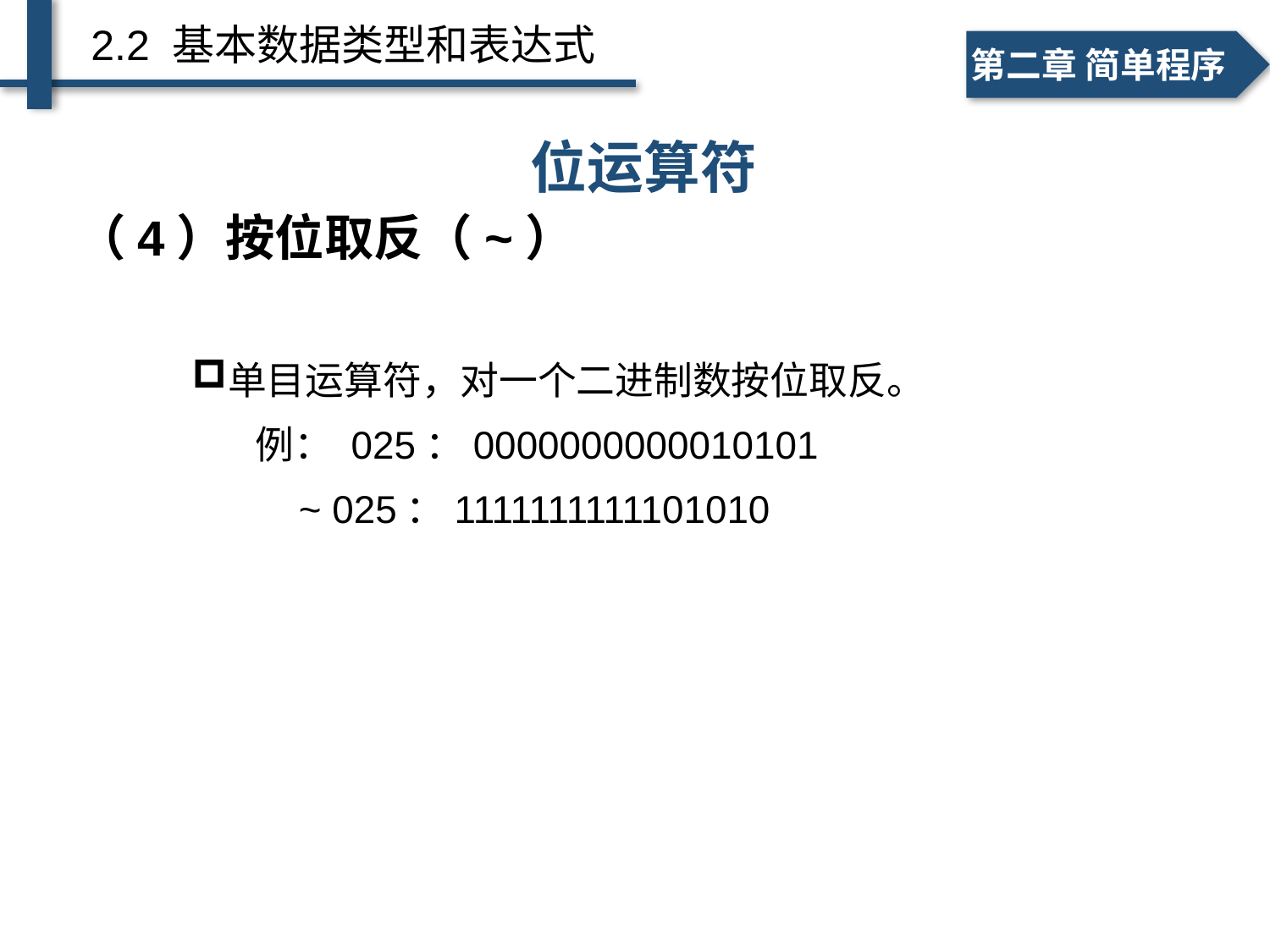

2.2 基本数据类型和表达式
一、个人简介
二、学术成绩

第二章 简单程序

# 位运算符
（4）按位取反（~）
单目运算符，对一个二进制数按位取反。
例： 025：0000000000010101
    ~ 025：1111111111101010
33